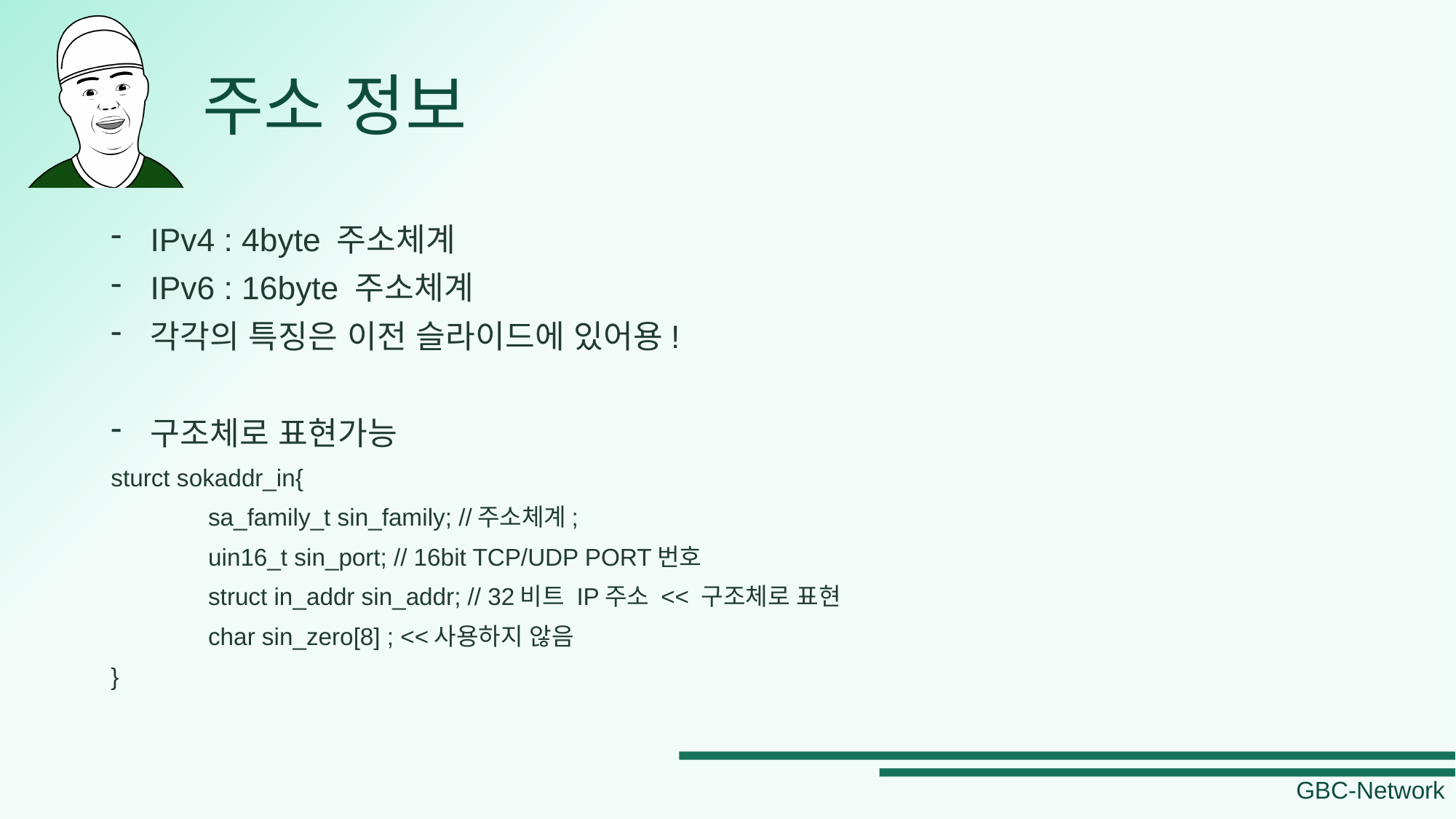

# 주소 정보
IPv4 : 4byte 주소체계
IPv6 : 16byte 주소체계
각각의 특징은 이전 슬라이드에 있어용!

구조체로 표현가능
sturct sokaddr_in{
	sa_family_t sin_family; //주소체계;
	uin16_t sin_port; // 16bit TCP/UDP PORT번호
	struct in_addr sin_addr; // 32비트 IP주소 << 구조체로 표현
	char sin_zero[8] ; <<사용하지 않음
}